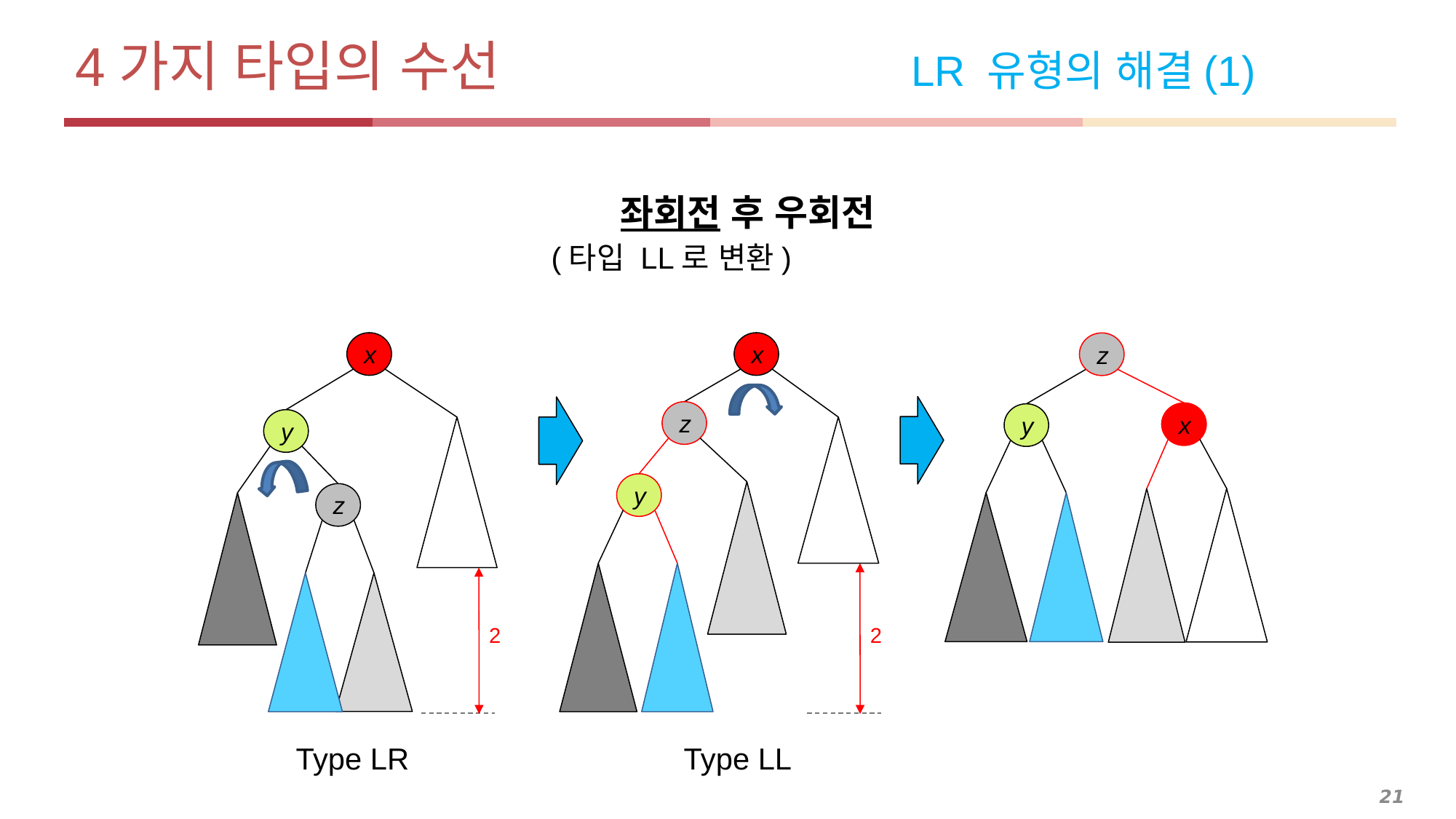

# 4가지 타입의 수선                          LR 유형의 해결(1)
좌회전 후 우회전
(타입 LL로 변환)
x
x
z

z
x
y
y

y

z

2
2
Type LR
Type LL